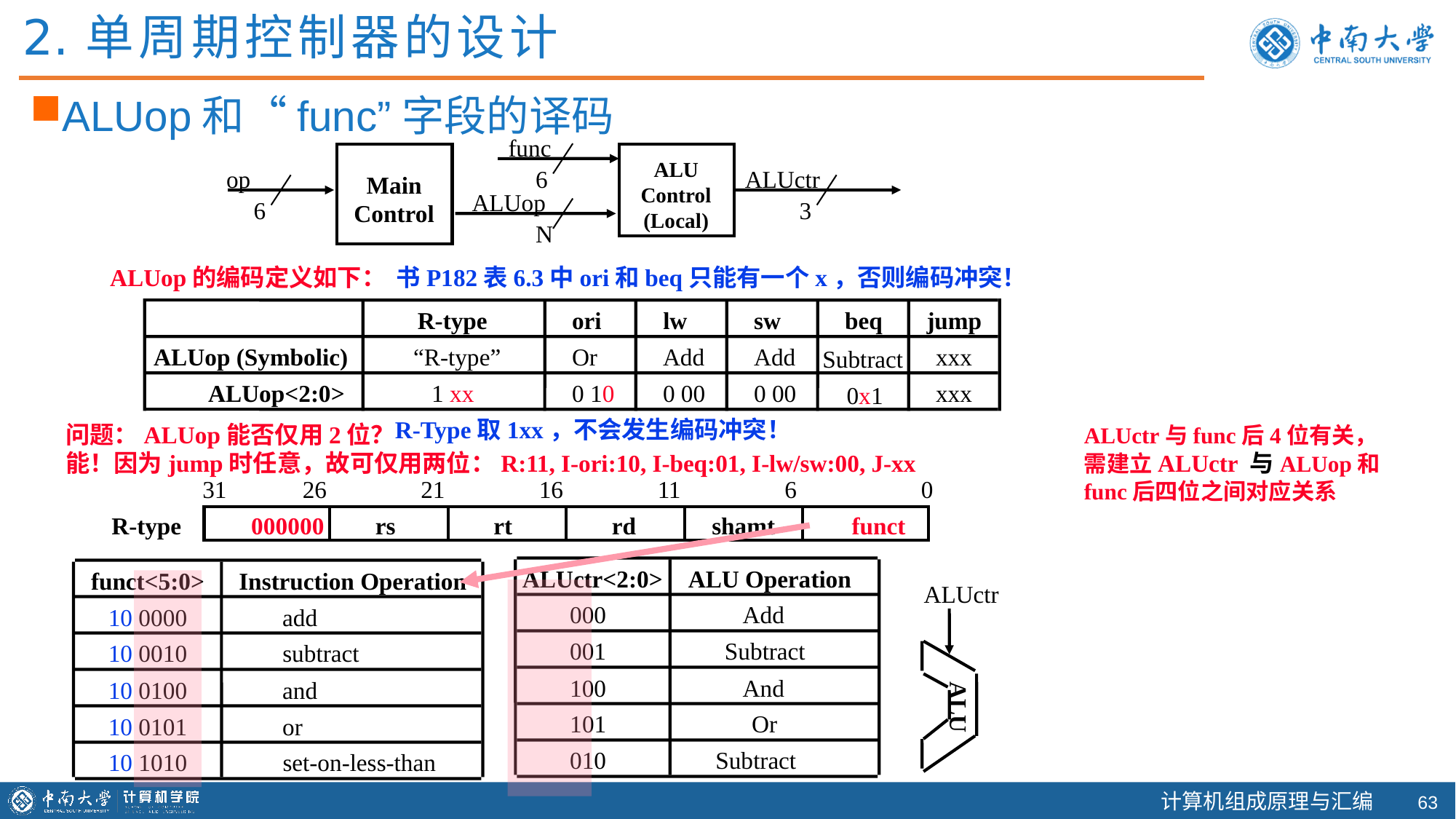

2.单周期控制器的设计

ALUop和“func”字段的译码
func

ALU
Control
(Local)
op

6
ALUctr
Main
Control

ALUop

6

3

N
ALUop的编码定义如下：
书P182表6.3中ori和beq只能有一个x，否则编码冲突！

R-type
ori
lw
sw
beq
jump
ALUop (Symbolic)

“R-type”
Or
Add
Add
xxx
Subtract

ALUop<2:0>
1 xx
0 10
0 00
0 00
xxx
 0x1

R-Type取1xx，不会发生编码冲突！
问题：ALUop能否仅用2位？
能！因为jump时任意，故可仅用两位：R:11, I-ori:10, I-beq:01, I-lw/sw:00, J-xx
ALUctr与func后4位有关，需建立ALUctr 与ALUop和func后四位之间对应关系
31
26
21
16
11
6
0
000000

rs

rt

rd

shamt

funct

R-type

ALUctr<2:0>

ALU Operation

000
Add

001
Subtract

100
And

101
Or

010
   Subtract

funct<5:0>
Instruction Operation

10 0000
add

10 0010
subtract

10 0100
and

10 0101
or

10 1010
set-on-less-than

ALUctr

ALU

63